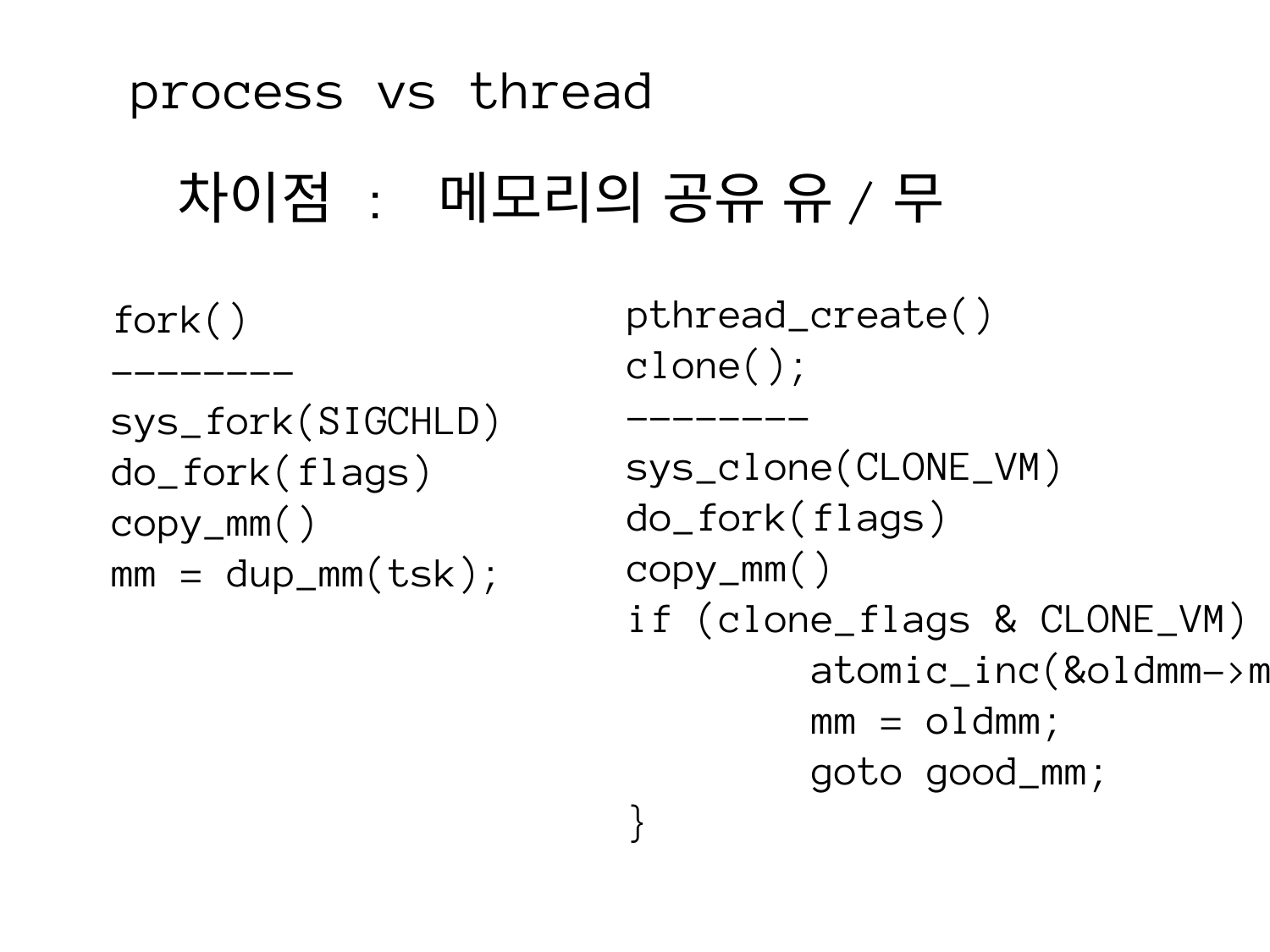

process vs thread
차이점 : 메모리의 공유 유/무
pthread_create()
clone();
--------
sys_clone(CLONE_VM)
do_fork(flags)
copy_mm()
if (clone_flags & CLONE_VM) {
        atomic_inc(&oldmm->mm_users);
        mm = oldmm;
        goto good_mm;
}

fork()
--------
sys_fork(SIGCHLD)
do_fork(flags)
copy_mm()
mm = dup_mm(tsk);